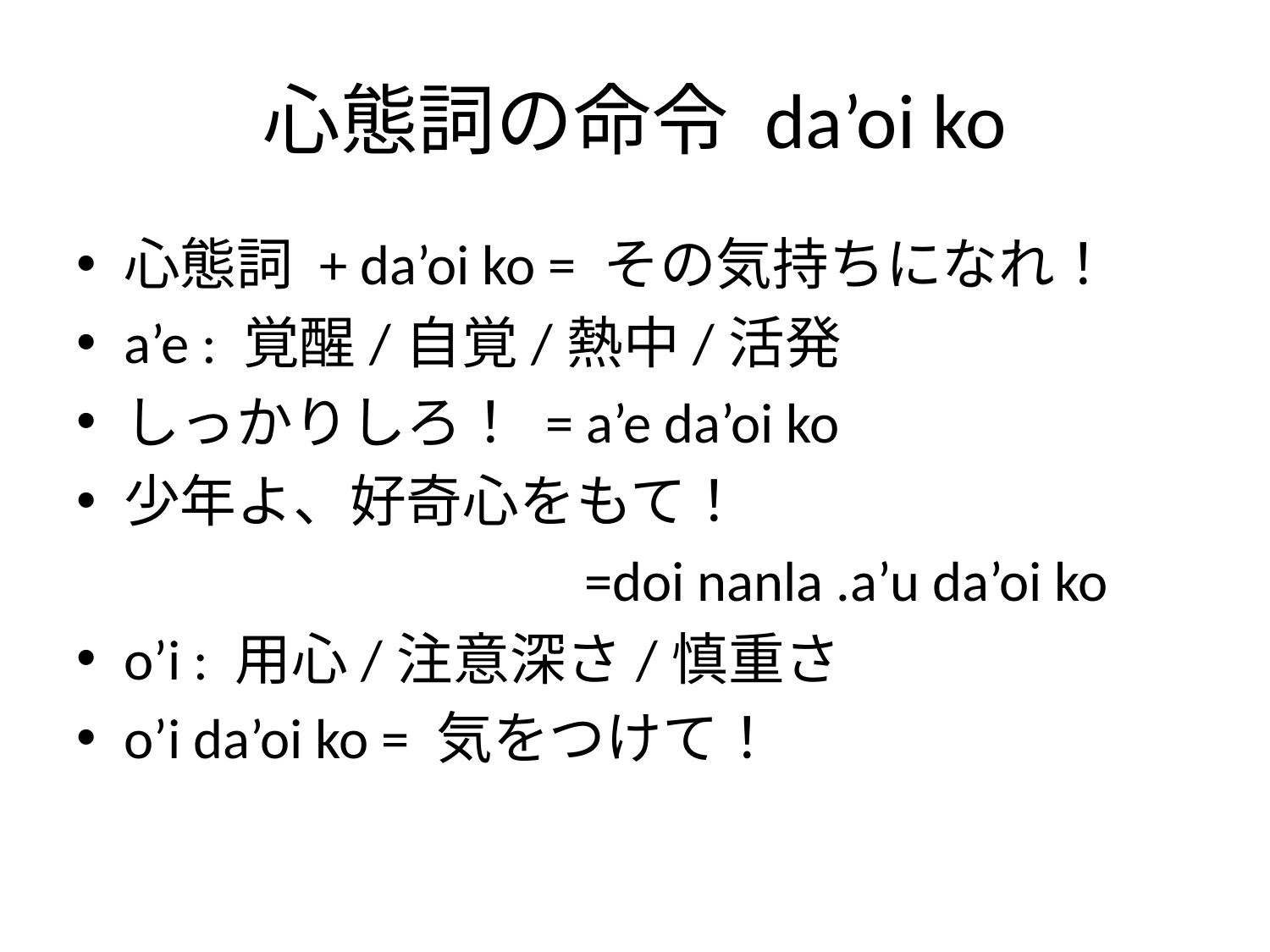

# 心態詞の命令 da’oi ko
心態詞 + da’oi ko = その気持ちになれ！
a’e : 覚醒/自覚/熱中/活発
しっかりしろ！ = a’e da’oi ko
少年よ、好奇心をもて！
				=doi nanla .a’u da’oi ko
o’i : 用心/注意深さ/慎重さ
o’i da’oi ko = 気をつけて！